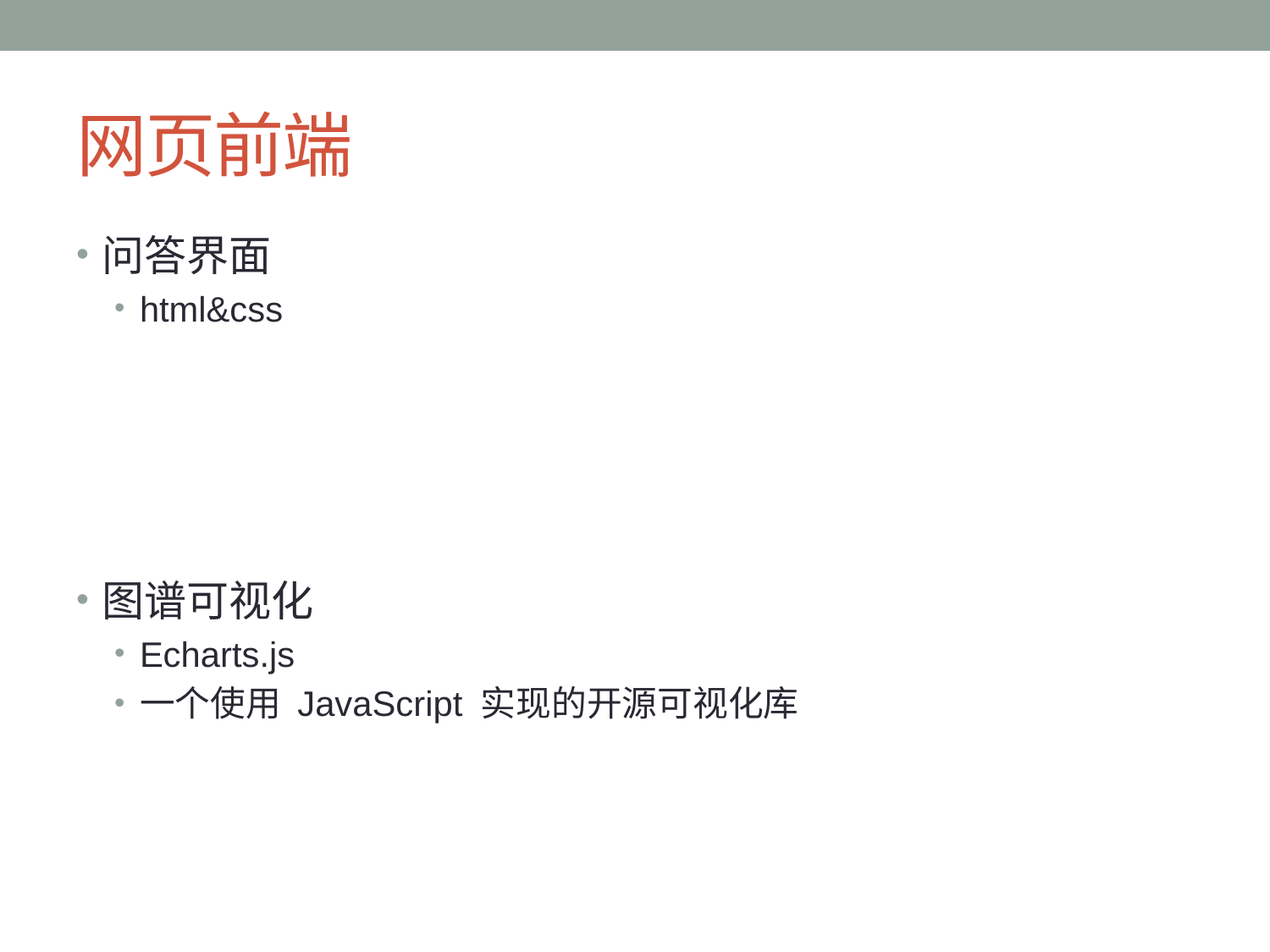

# 网页前端
问答界面
html&css

图谱可视化
Echarts.js
一个使用 JavaScript 实现的开源可视化库